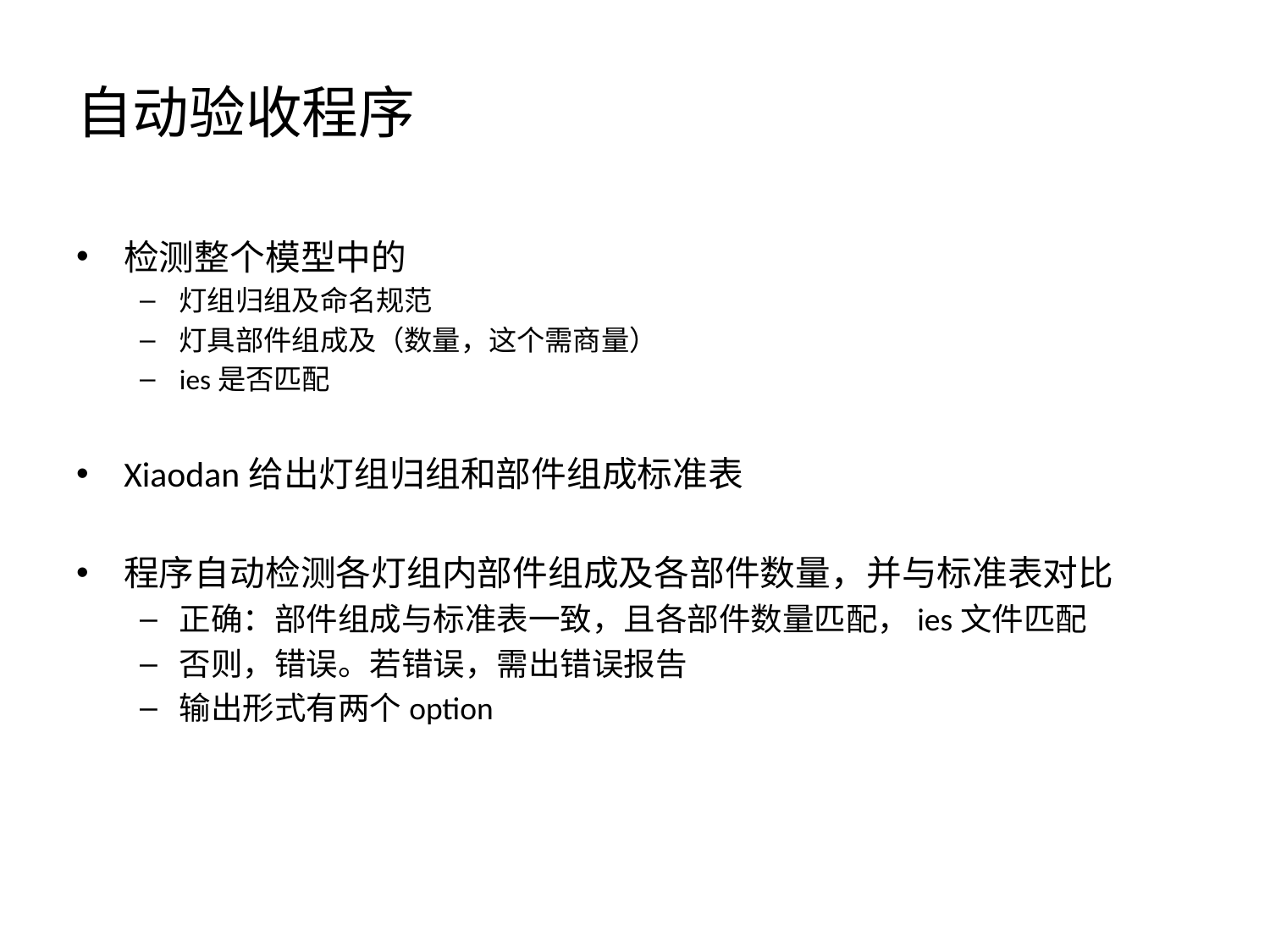

# 自动验收程序
检测整个模型中的
灯组归组及命名规范
灯具部件组成及（数量，这个需商量）
ies是否匹配

Xiaodan给出灯组归组和部件组成标准表

程序自动检测各灯组内部件组成及各部件数量，并与标准表对比
正确：部件组成与标准表一致，且各部件数量匹配，ies文件匹配
否则，错误。若错误，需出错误报告
输出形式有两个option